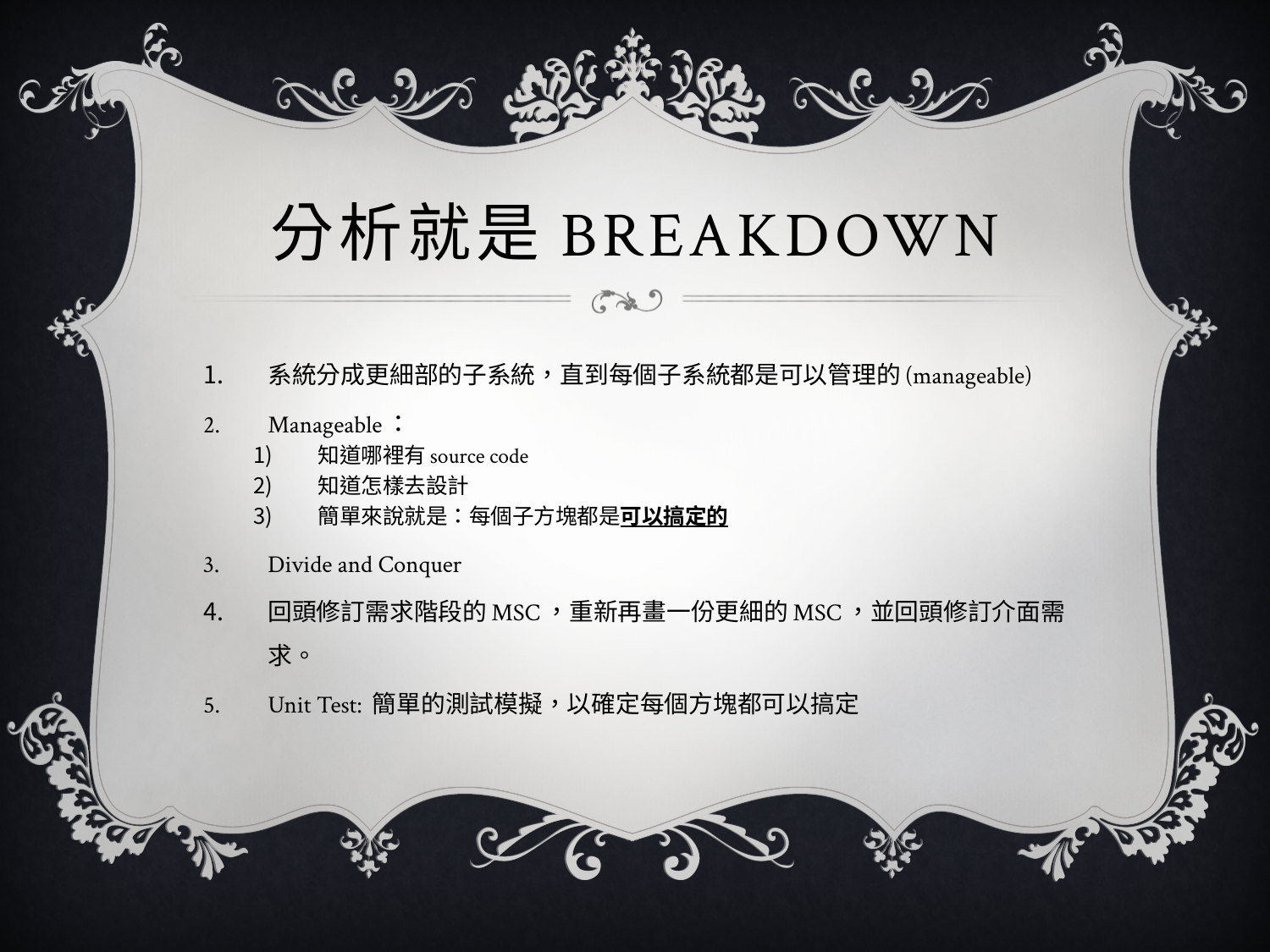

# 分析就是breakdown
系統分成更細部的子系統，直到每個子系統都是可以管理的(manageable)
Manageable：
知道哪裡有source code
知道怎樣去設計
簡單來說就是：每個子方塊都是可以搞定的
Divide and Conquer
回頭修訂需求階段的MSC，重新再畫一份更細的MSC，並回頭修訂介面需求。
Unit Test: 簡單的測試模擬，以確定每個方塊都可以搞定